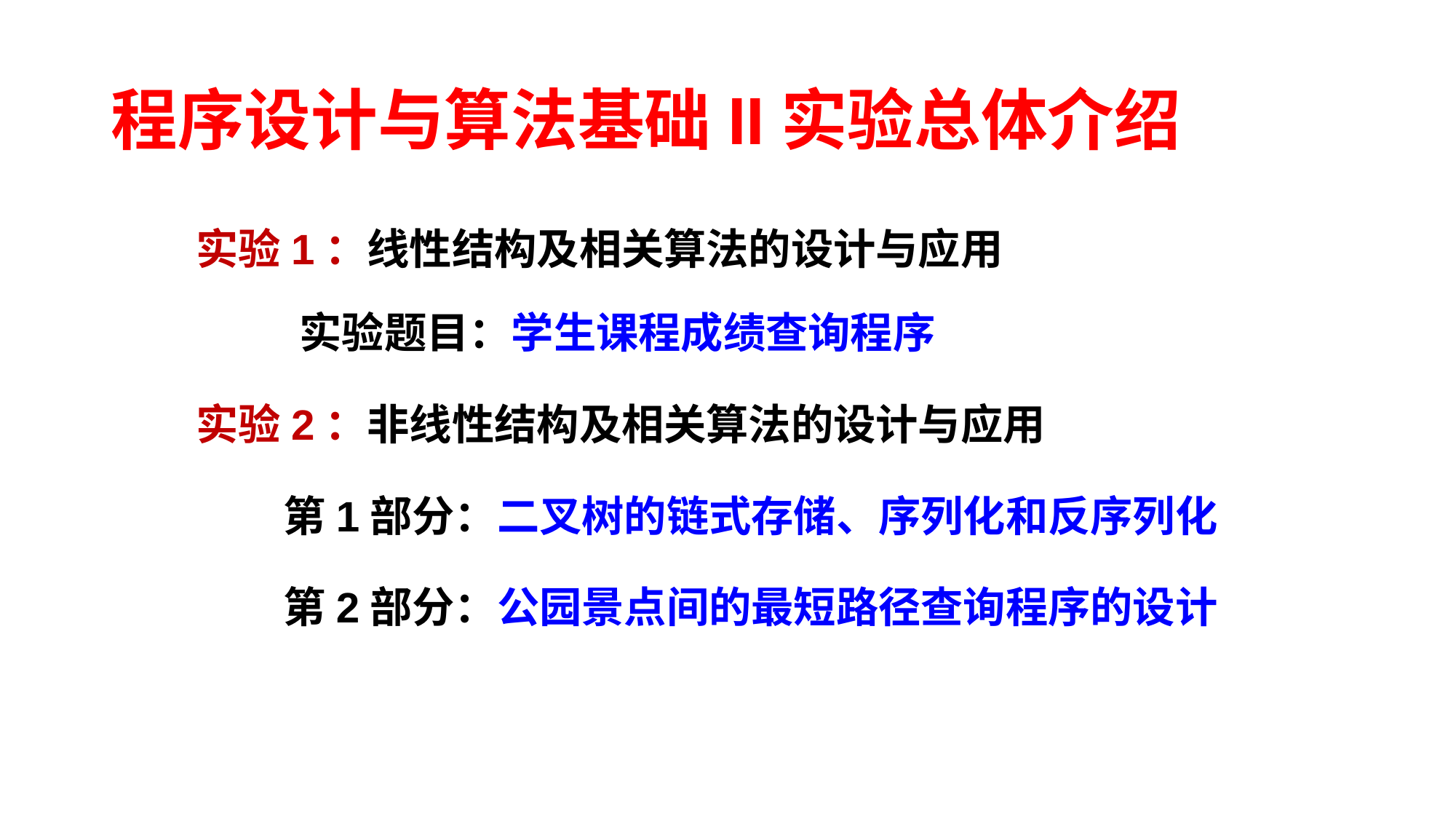

# 程序设计与算法基础II实验总体介绍
实验1：线性结构及相关算法的设计与应用
    实验题目：学生课程成绩查询程序
实验2：非线性结构及相关算法的设计与应用
        第1部分：二叉树的链式存储、序列化和反序列化
        第2部分：公园景点间的最短路径查询程序的设计